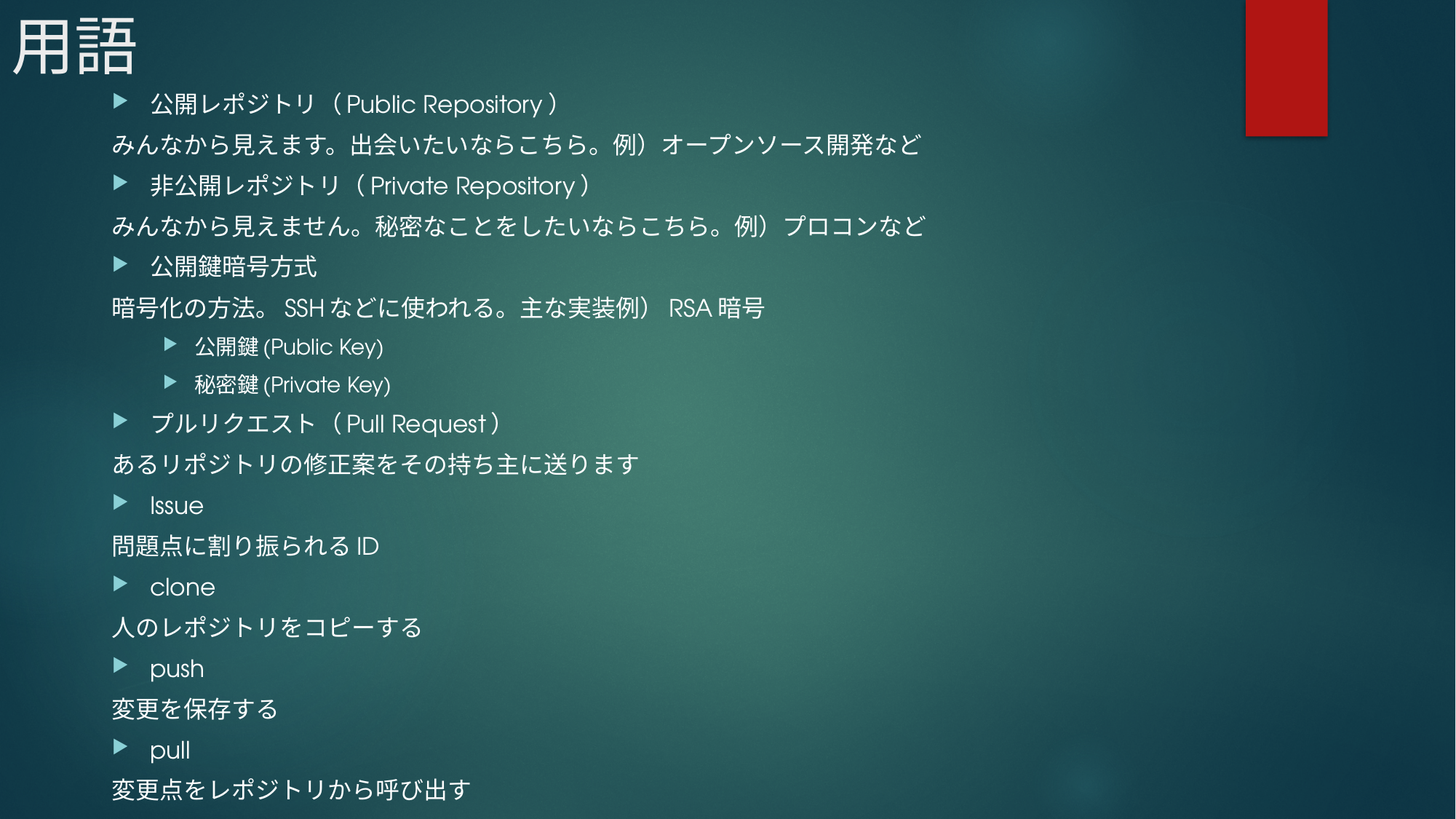

# 用語
公開レポジトリ（Public Repository）
みんなから見えます。出会いたいならこちら。例）オープンソース開発など
非公開レポジトリ（Private Repository）
みんなから見えません。秘密なことをしたいならこちら。例）プロコンなど
公開鍵暗号方式
暗号化の方法。SSHなどに使われる。主な実装例）RSA暗号
公開鍵(Public Key)
秘密鍵(Private Key)
プルリクエスト（Pull Request）
あるリポジトリの修正案をその持ち主に送ります
Issue
問題点に割り振られるID
clone
人のレポジトリをコピーする
push
変更を保存する
pull
変更点をレポジトリから呼び出す